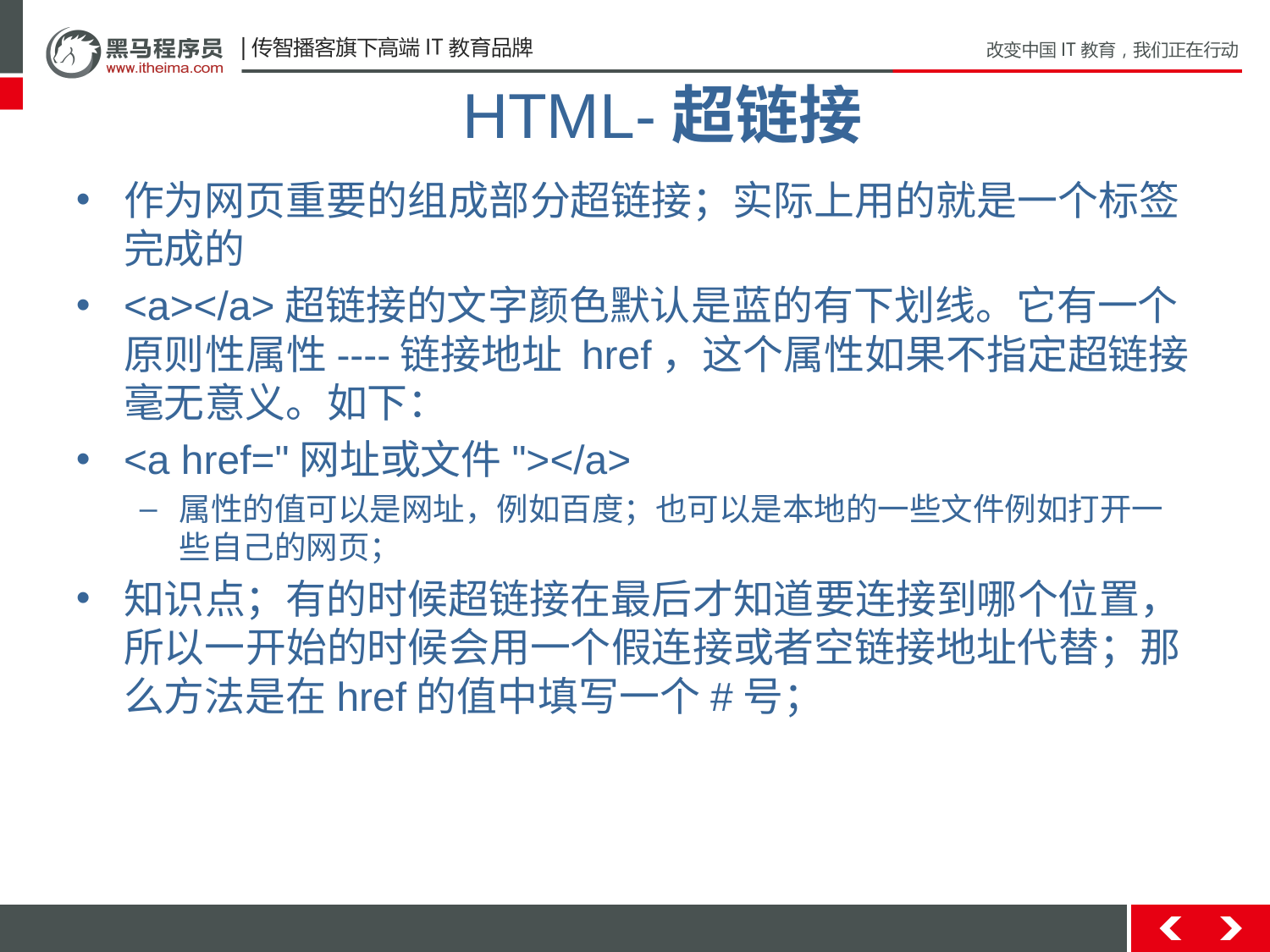

HTML-超链接
作为网页重要的组成部分超链接；实际上用的就是一个标签完成的
<a></a>超链接的文字颜色默认是蓝的有下划线。它有一个原则性属性----链接地址 href，这个属性如果不指定超链接毫无意义。如下：
<a href="网址或文件"></a>
属性的值可以是网址，例如百度；也可以是本地的一些文件例如打开一些自己的网页；
知识点；有的时候超链接在最后才知道要连接到哪个位置，所以一开始的时候会用一个假连接或者空链接地址代替；那么方法是在href的值中填写一个#号；